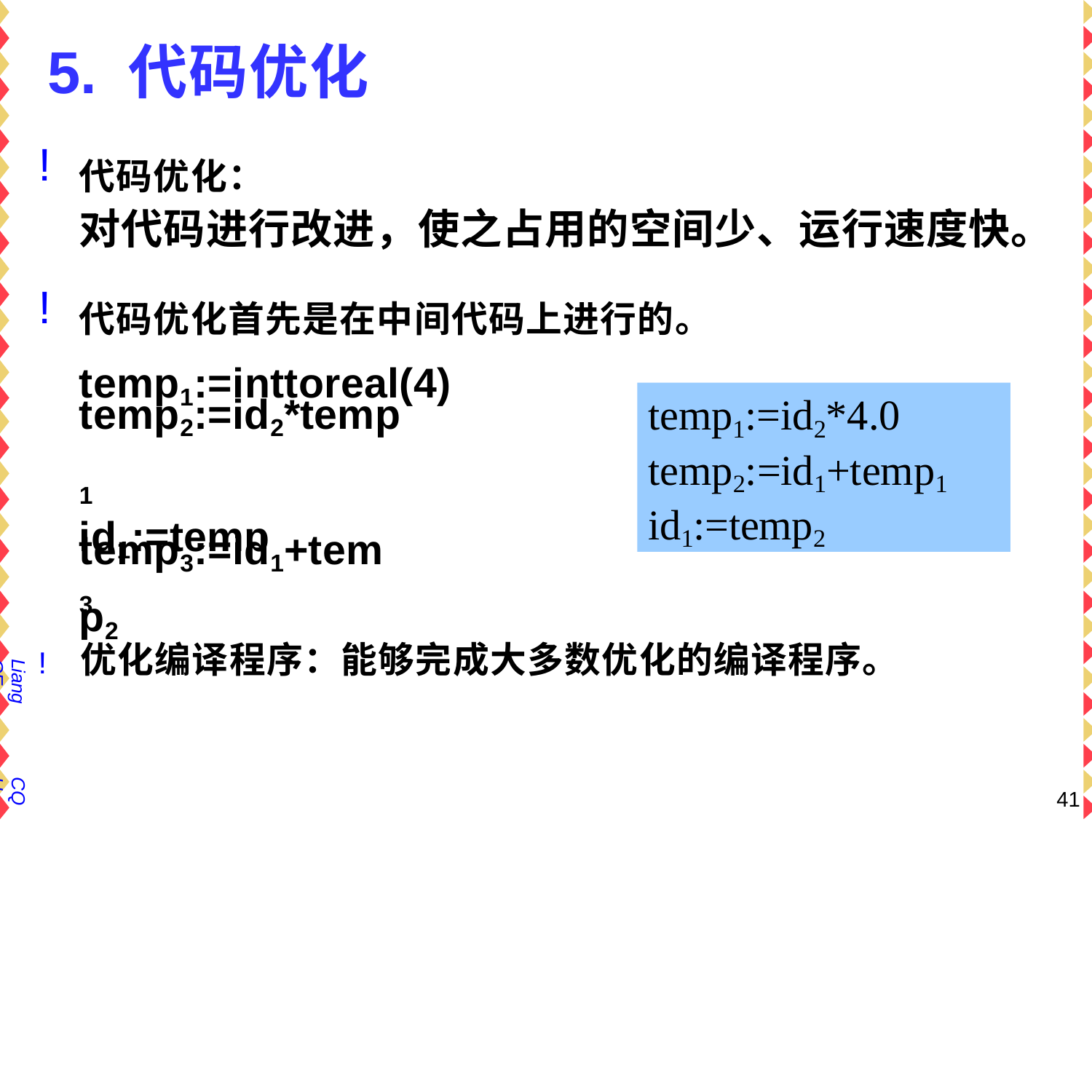

# 5. 代码优化
代码优化：
对代码进行改进，使之占用的空间少、运行速度快。
代码优化首先是在中间代码上进行的。 temp1:=inttoreal(4)
temp2:=id2*temp1  temp3:=id1+temp2
temp1:=id2*4.0  temp2:=id1+temp1  id1:=temp2
id1:=temp3
!	优化编译程序：能够完成大多数优化的编译程序。
Liang GE
CQU
41